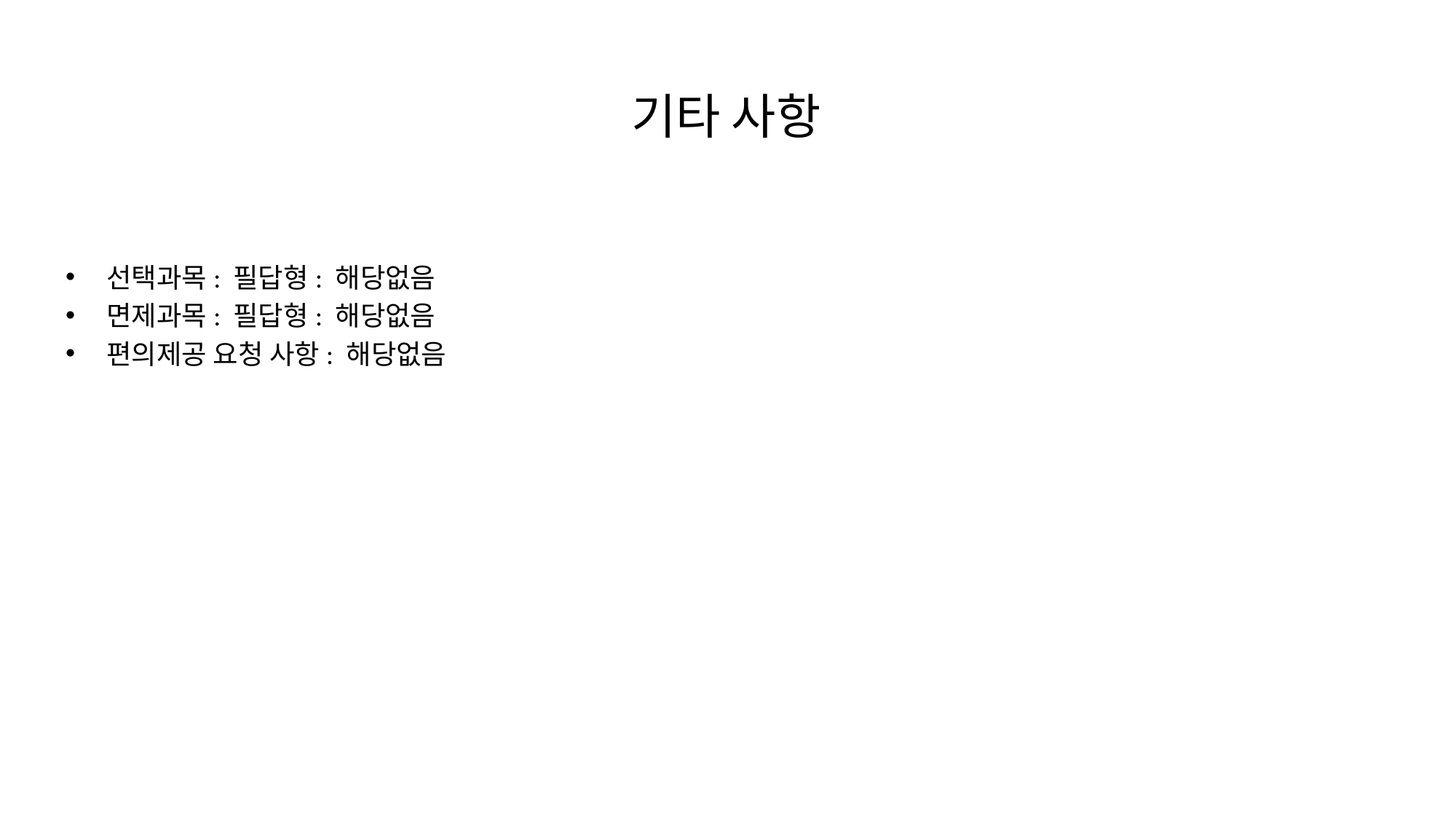

# 기타 사항

선택과목: 필답형: 해당없음
면제과목: 필답형: 해당없음
편의제공 요청 사항: 해당없음